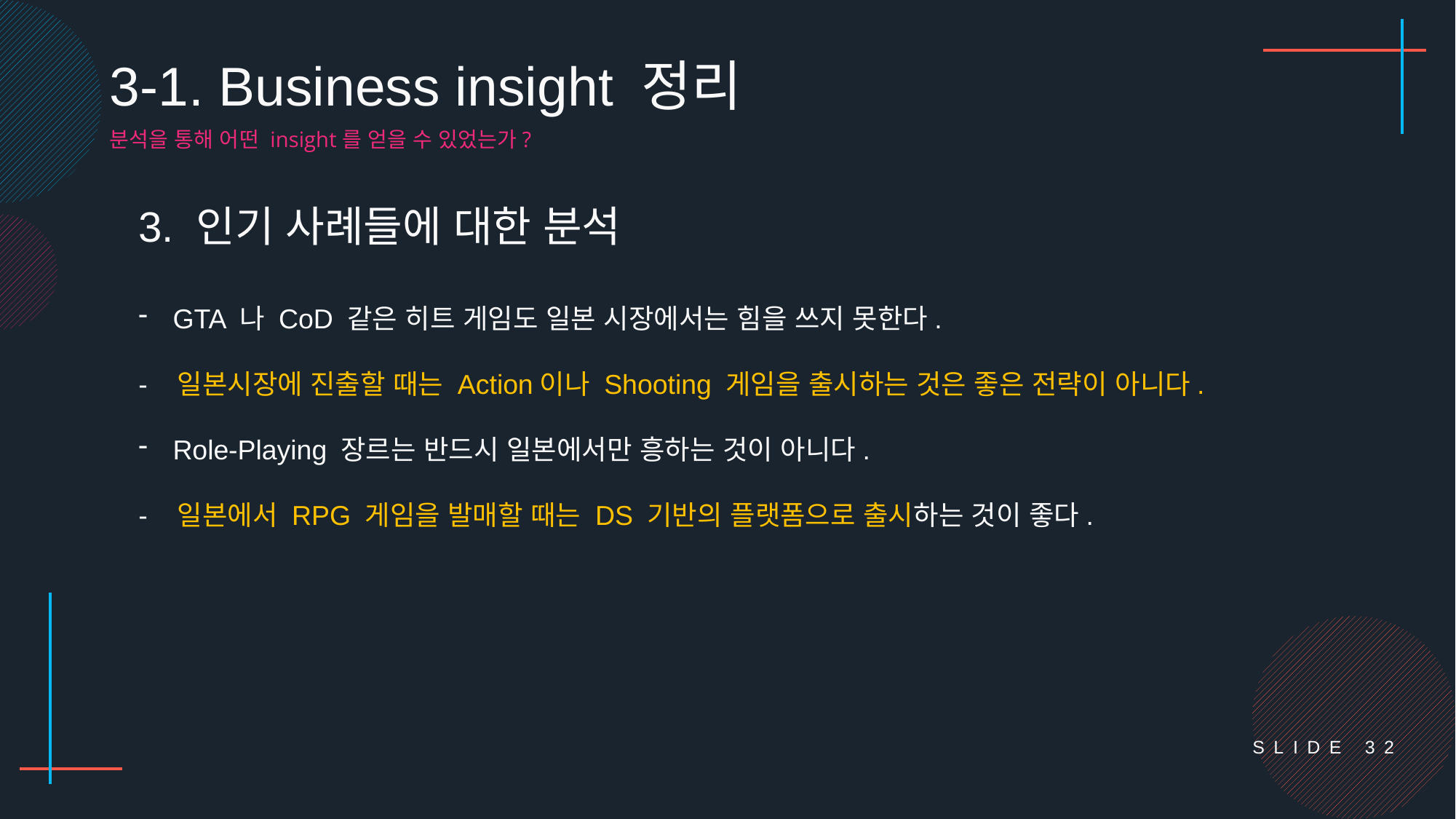

3-1. Business insight 정리
분석을 통해 어떤 insight를 얻을 수 있었는가?
3. 인기 사례들에 대한 분석

GTA 나 CoD 같은 히트 게임도 일본 시장에서는 힘을 쓰지 못한다.

-   일본시장에 진출할 때는 Action이나 Shooting 게임을 출시하는 것은 좋은 전략이 아니다.

Role-Playing 장르는 반드시 일본에서만 흥하는 것이 아니다.

-   일본에서 RPG 게임을 발매할 때는 DS 기반의 플랫폼으로 출시하는 것이 좋다.